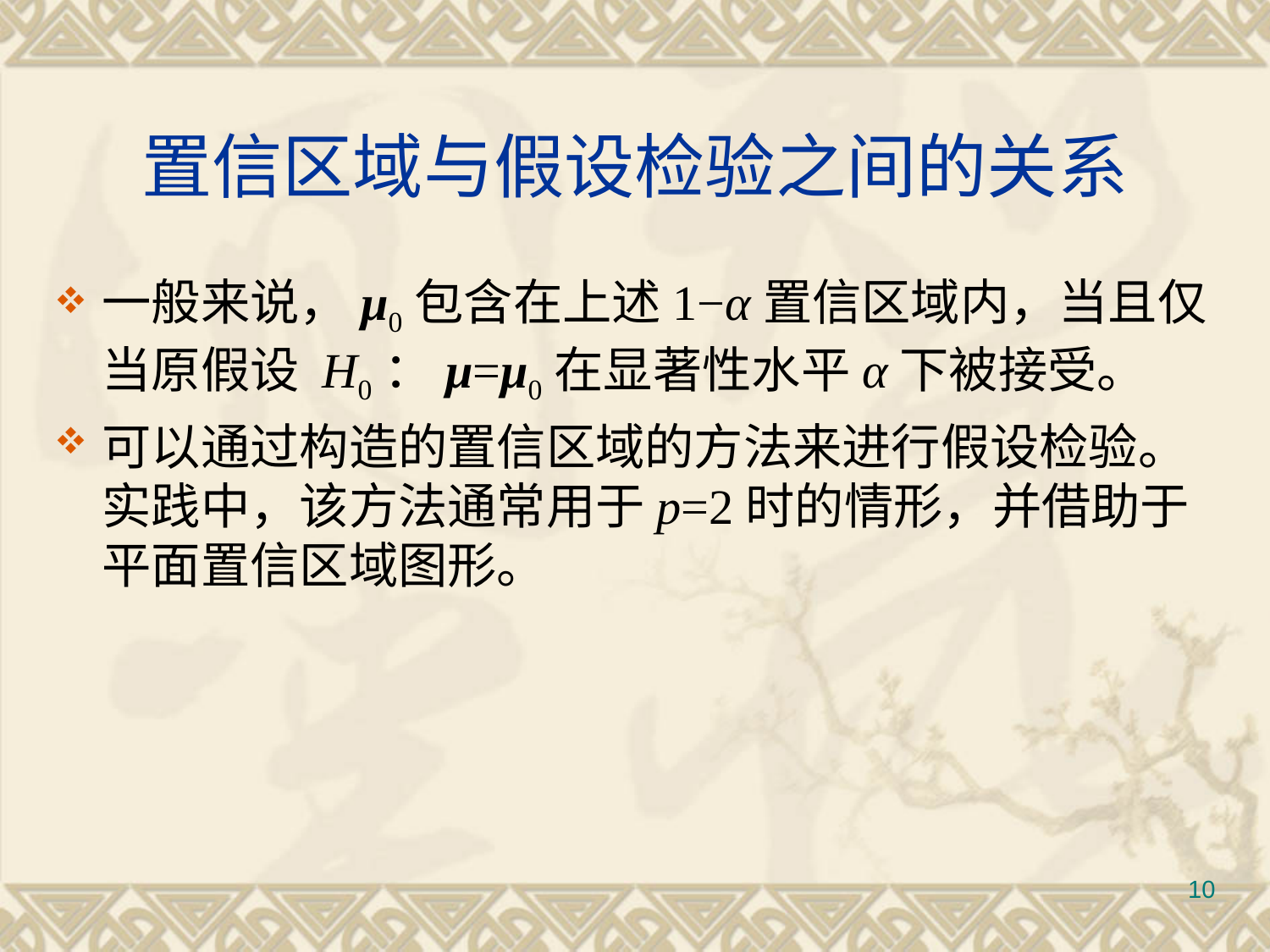

# 置信区域与假设检验之间的关系
一般来说，μ0包含在上述1−α置信区域内，当且仅当原假设 H0：μ=μ0在显著性水平α下被接受。
可以通过构造的置信区域的方法来进行假设检验。实践中，该方法通常用于p=2时的情形，并借助于平面置信区域图形。

10